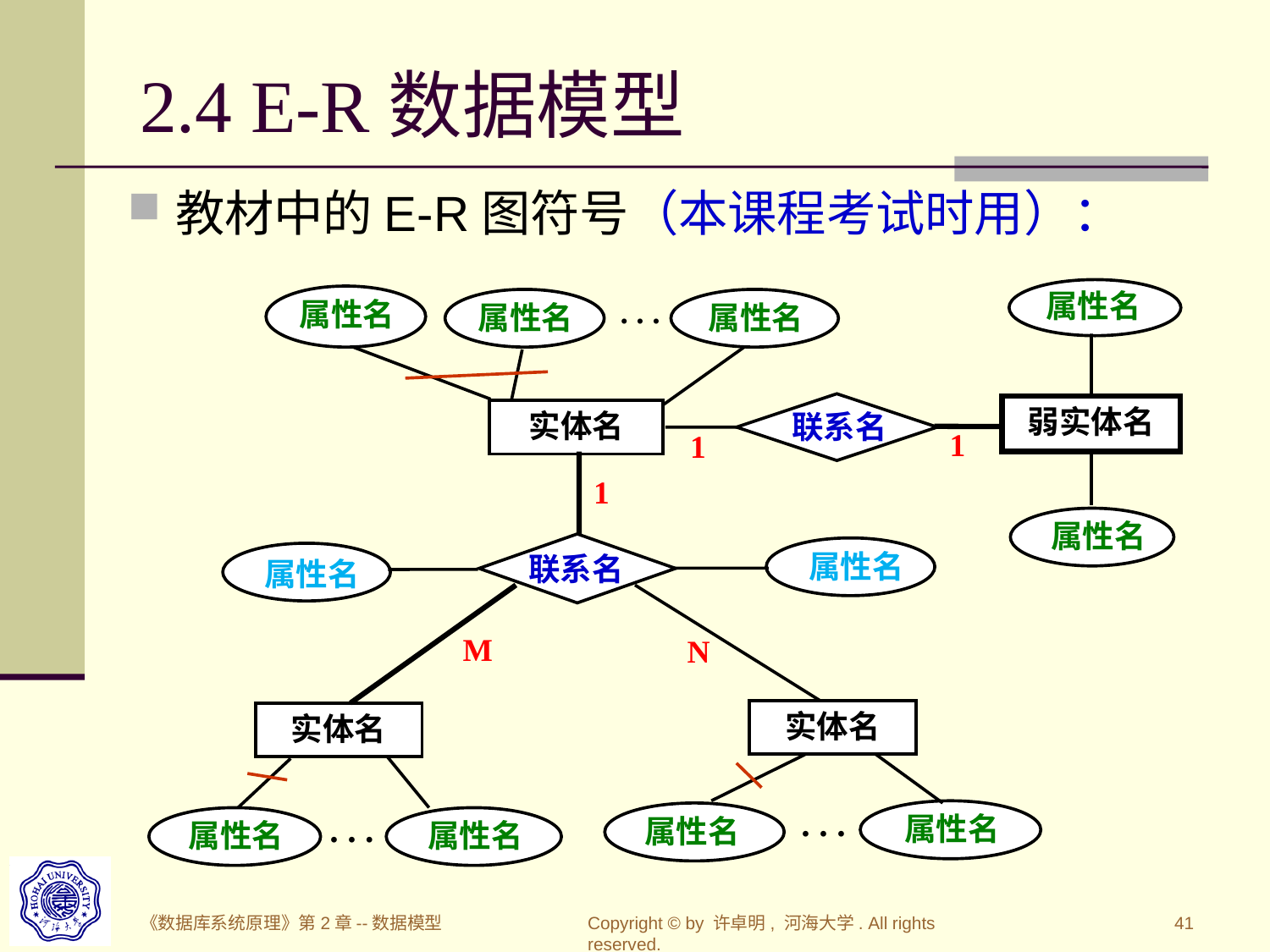

# 2.4 E-R数据模型
教材中的E-R图符号（本课程考试时用）：

属性名

属性名
. . .

属性名

属性名

联系名
弱实体名
实体名
1
1

1

属性名

联系名

属性名

属性名

M
N
实体名
实体名

. . .

属性名
. . .

属性名

属性名

属性名

《数据库系统原理》第2章--数据模型
Copyright © by 许卓明, 河海大学. All rights reserved.
41